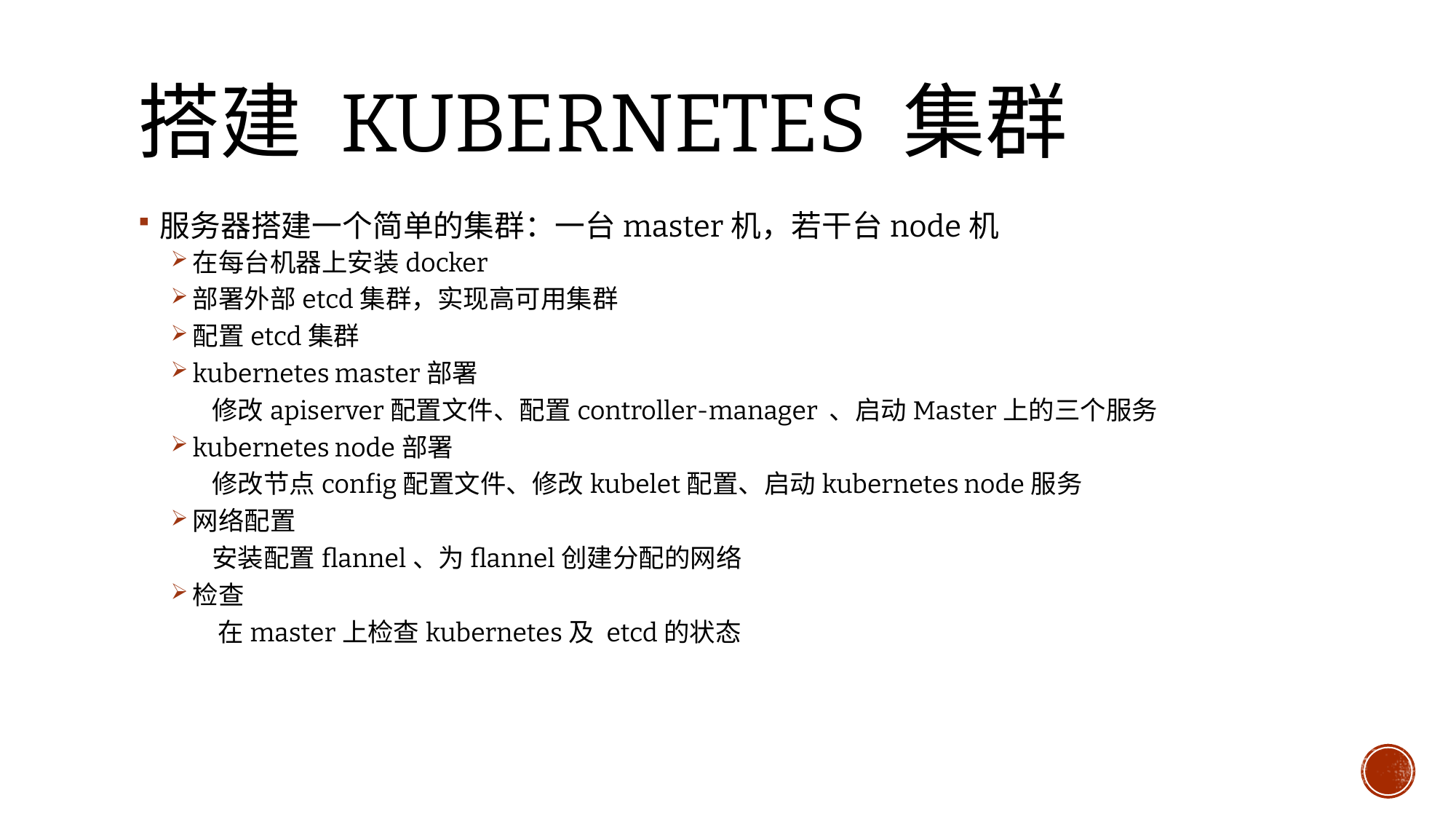

# 搭建 Kubernetes 集群
服务器搭建一个简单的集群：一台master机，若干台node机
在每台机器上安装docker
部署外部etcd集群，实现高可用集群
配置etcd集群
kubernetes master部署
      修改apiserver配置文件、配置controller-manager 、启动Master上的三个服务
kubernetes node部署
      修改节点config配置文件、修改kubelet配置、启动kubernetes node服务
网络配置
      安装配置flannel、为flannel创建分配的网络
检查
       在master上检查kubernetes及 etcd的状态